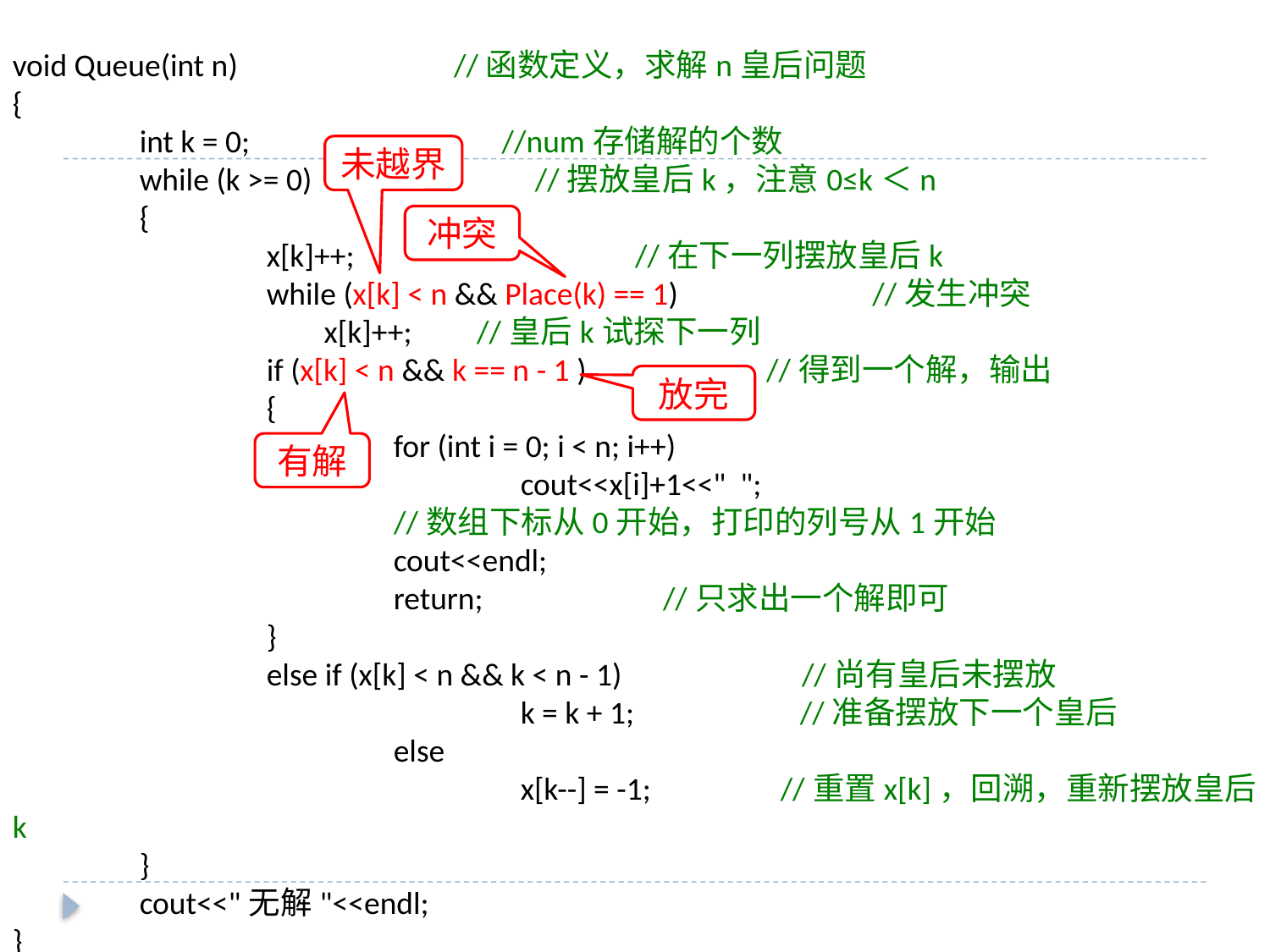

void Queue(int n)                              //函数定义，求解n皇后问题
{
	int k = 0;                                   //num存储解的个数
	while (k >= 0)                               //摆放皇后k，注意0≤k＜n
	{
		x[k]++;                                       //在下一列摆放皇后k
		while (x[k] < n && Place(k) == 1)                           //发生冲突
		        x[k]++;         //皇后k试探下一列
		if (x[k] < n && k == n - 1 )                         //得到一个解，输出
		{
			for (int i = 0; i < n; i++)
				cout<<x[i]+1<<"  ";
                                                     //数组下标从0开始，打印的列号从1开始
			cout<<endl;
			return;                         //只求出一个解即可
		}
		else if (x[k] < n && k < n - 1)                         //尚有皇后未摆放
				k = k + 1;                       //准备摆放下一个皇后
			else
				x[k--] = -1;                  //重置x[k]，回溯，重新摆放皇后k
	}
	cout<<"无解"<<endl;
}
未越界
冲突
放完
有解